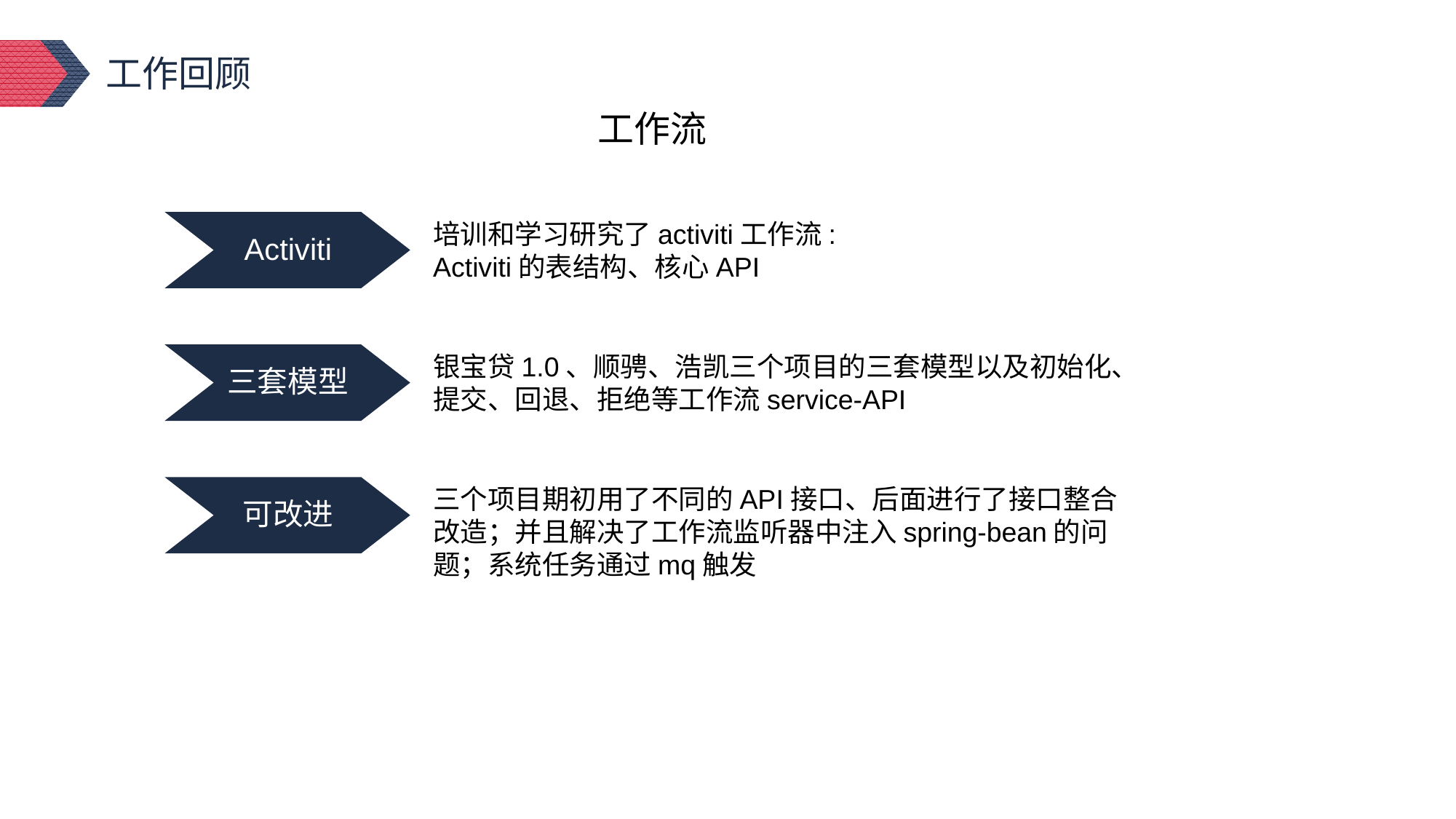

工作回顾
工作流
Activiti
培训和学习研究了activiti工作流:
Activiti的表结构、核心API
三套模型
银宝贷1.0、顺骋、浩凯三个项目的三套模型以及初始化、提交、回退、拒绝等工作流service-API
可改进
三个项目期初用了不同的API接口、后面进行了接口整合改造；并且解决了工作流监听器中注入spring-bean的问题；系统任务通过mq触发